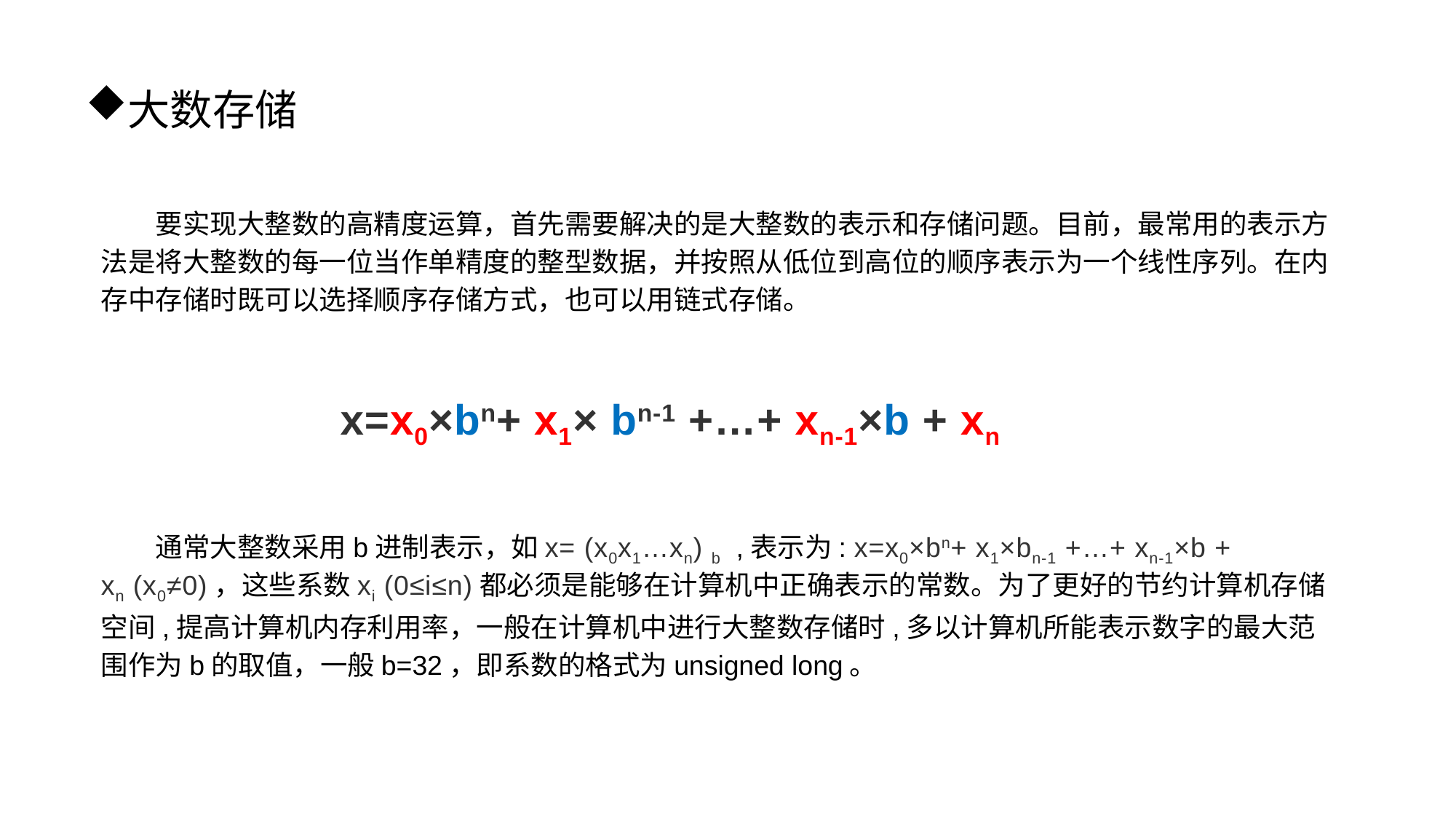

大数存储
要实现大整数的高精度运算，首先需要解决的是大整数的表示和存储问题。目前，最常用的表示方法是将大整数的每一位当作单精度的整型数据，并按照从低位到高位的顺序表示为一个线性序列。在内存中存储时既可以选择顺序存储方式，也可以用链式存储。
x=x0×bn+ x1× bn-1 +…+ xn-1×b + xn
通常大整数采用b进制表示，如x= (x0x1…xn) b  ,表示为: x=x0×bn+ x1×bn-1 +…+ xn-1×b + xn (x0≠0)，这些系数xi (0≤i≤n)都必须是能够在计算机中正确表示的常数。为了更好的节约计算机存储空间,提高计算机内存利用率，一般在计算机中进行大整数存储时,多以计算机所能表示数字的最大范围作为b的取值，一般b=32，即系数的格式为unsigned long。